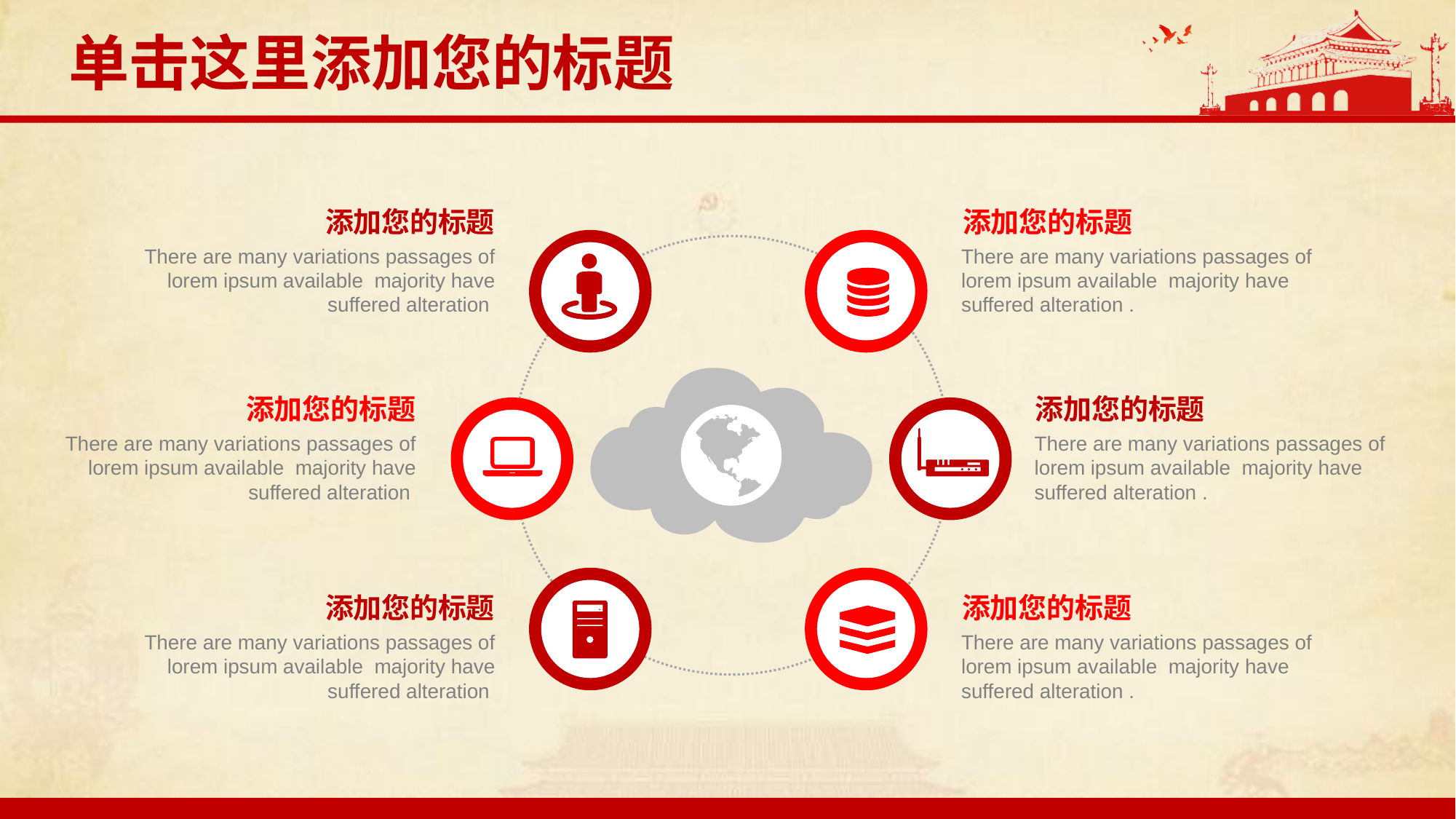

单击这里添加您的标题
添加您的标题
There are many variations passages of lorem ipsum available  majority have suffered alteration
添加您的标题
There are many variations passages of lorem ipsum available  majority have suffered alteration .

添加您的标题
There are many variations passages of lorem ipsum available  majority have suffered alteration
添加您的标题
There are many variations passages of lorem ipsum available  majority have suffered alteration .

添加您的标题
There are many variations passages of lorem ipsum available  majority have suffered alteration .
添加您的标题
There are many variations passages of lorem ipsum available  majority have suffered alteration